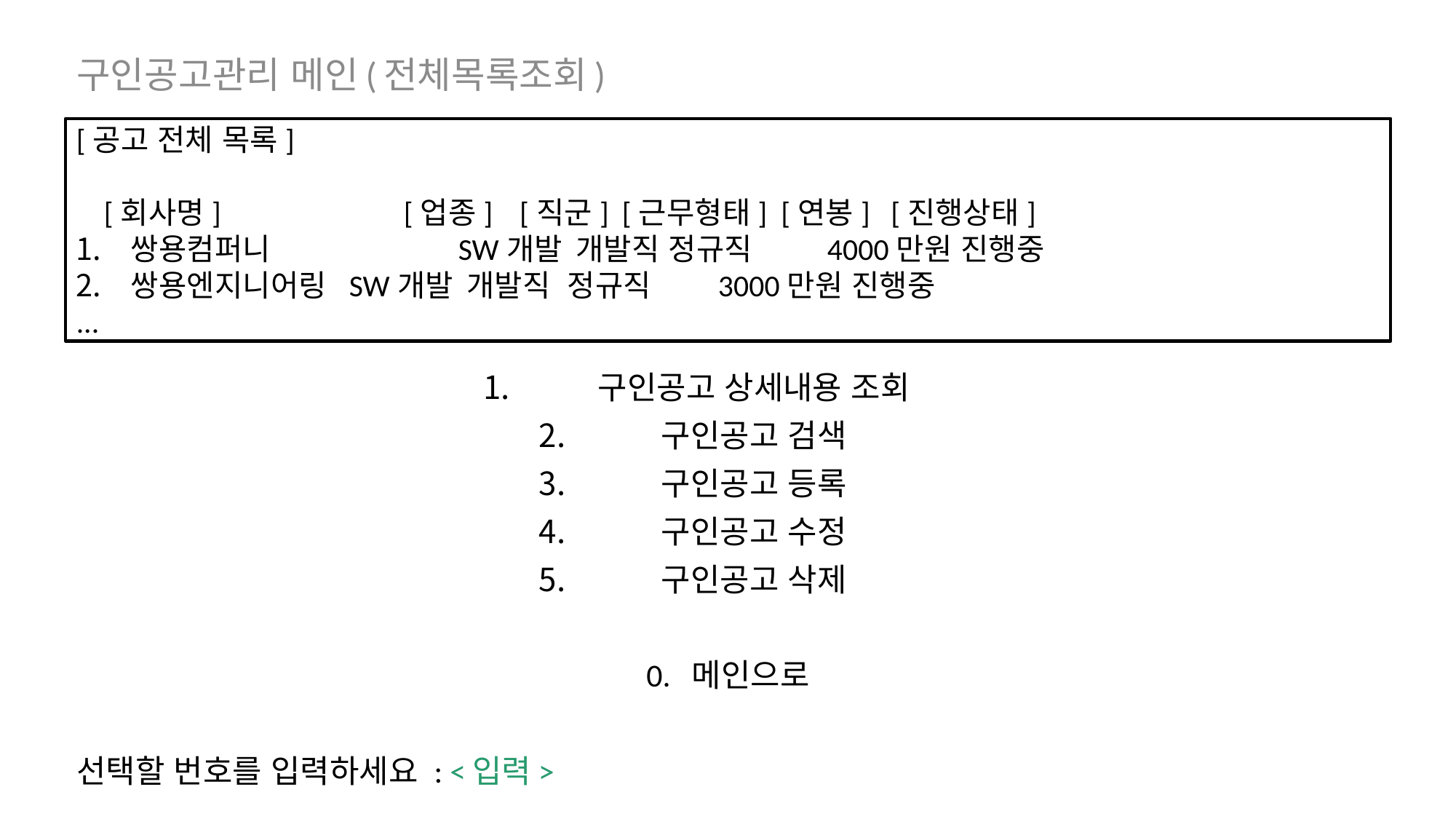

구인공고관리 메인(전체목록조회)
[공고 전체 목록]

    [회사명]		[업종]	 [직군]	[근무형태]  [연봉]   [진행상태]
쌍용컴퍼니		SW개발	 개발직 정규직	    4000만원 진행중
쌍용엔지니어링	SW개발	 개발직	정규직	    3000만원 진행중
...
구인공고 상세내용 조회
구인공고 검색
구인공고 등록
구인공고 수정
구인공고 삭제

0.  메인으로

선택할 번호를 입력하세요 : <입력>